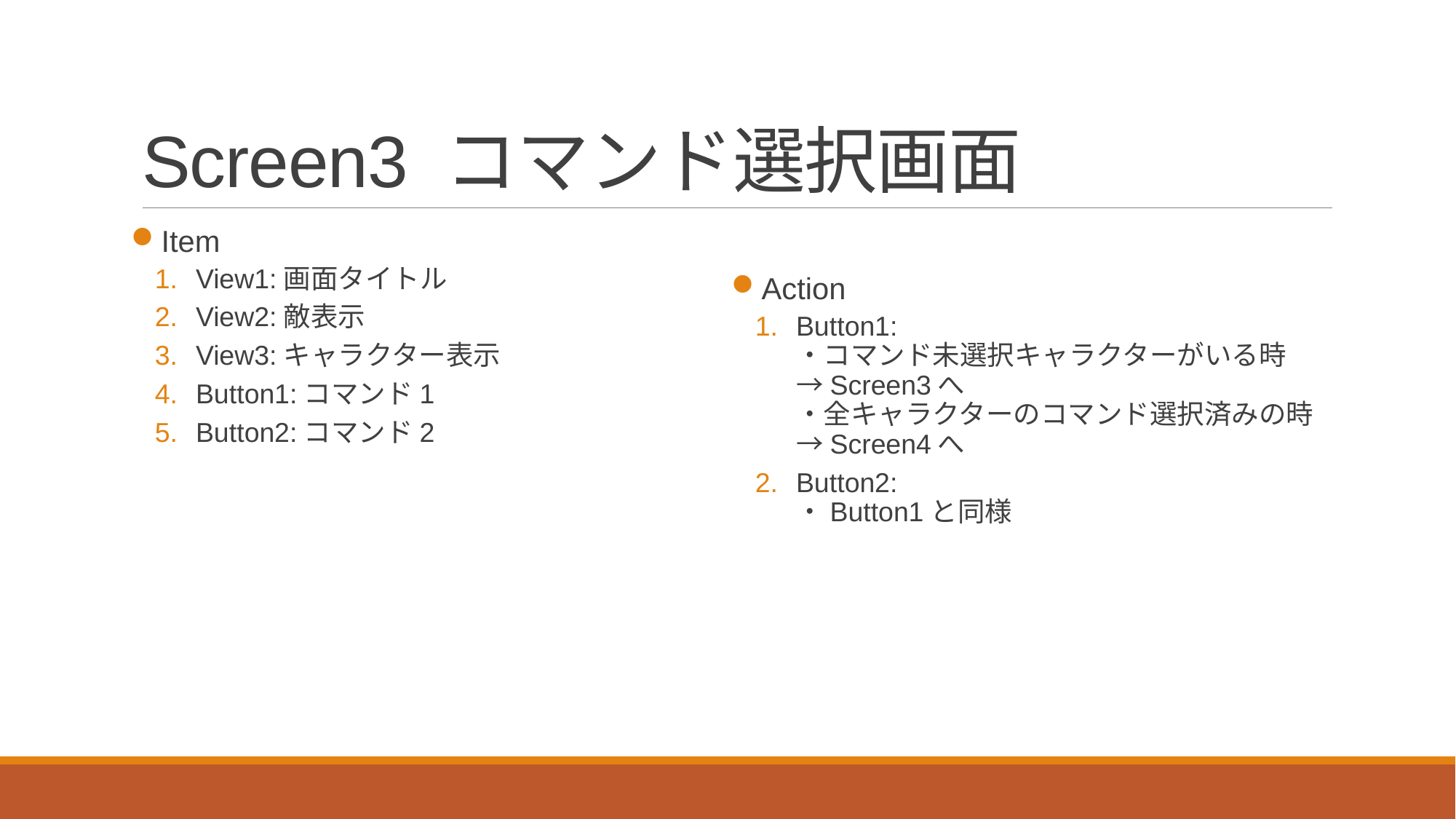

# Screen3 コマンド選択画面
Item
View1:画面タイトル
View2:敵表示
View3:キャラクター表示
Button1:コマンド1
Button2:コマンド2

Action
Button1:
・コマンド未選択キャラクターがいる時
→Screen3へ
・全キャラクターのコマンド選択済みの時
→Screen4へ
Button2:
・Button1と同様